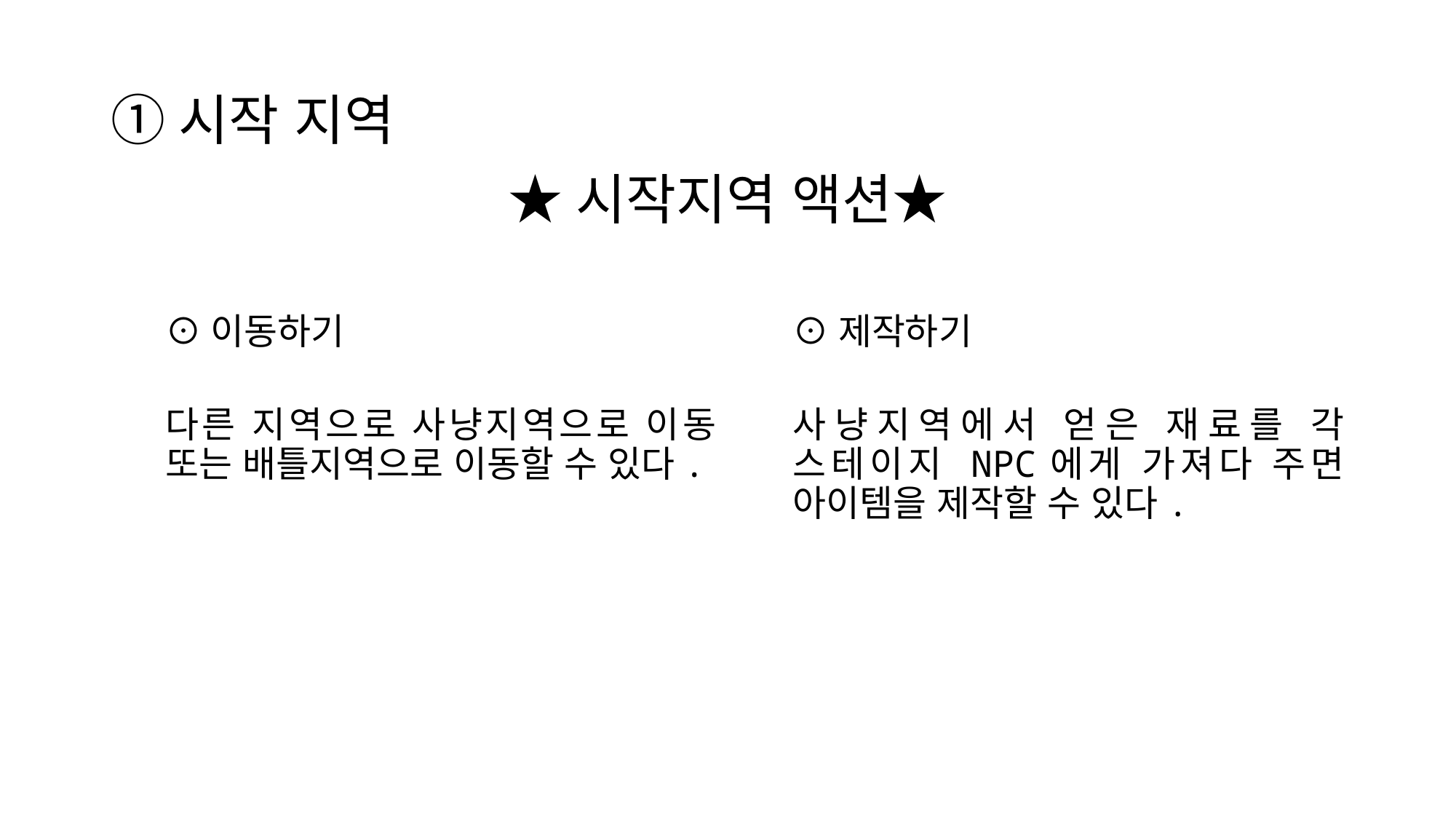

# ①시작 지역
★시작지역 액션★
⊙이동하기

다른 지역으로 사냥지역으로 이동 또는 배틀지역으로 이동할 수 있다.
⊙제작하기

사냥지역에서 얻은 재료를 각 스테이지 NPC에게 가져다 주면 아이템을 제작할 수 있다.